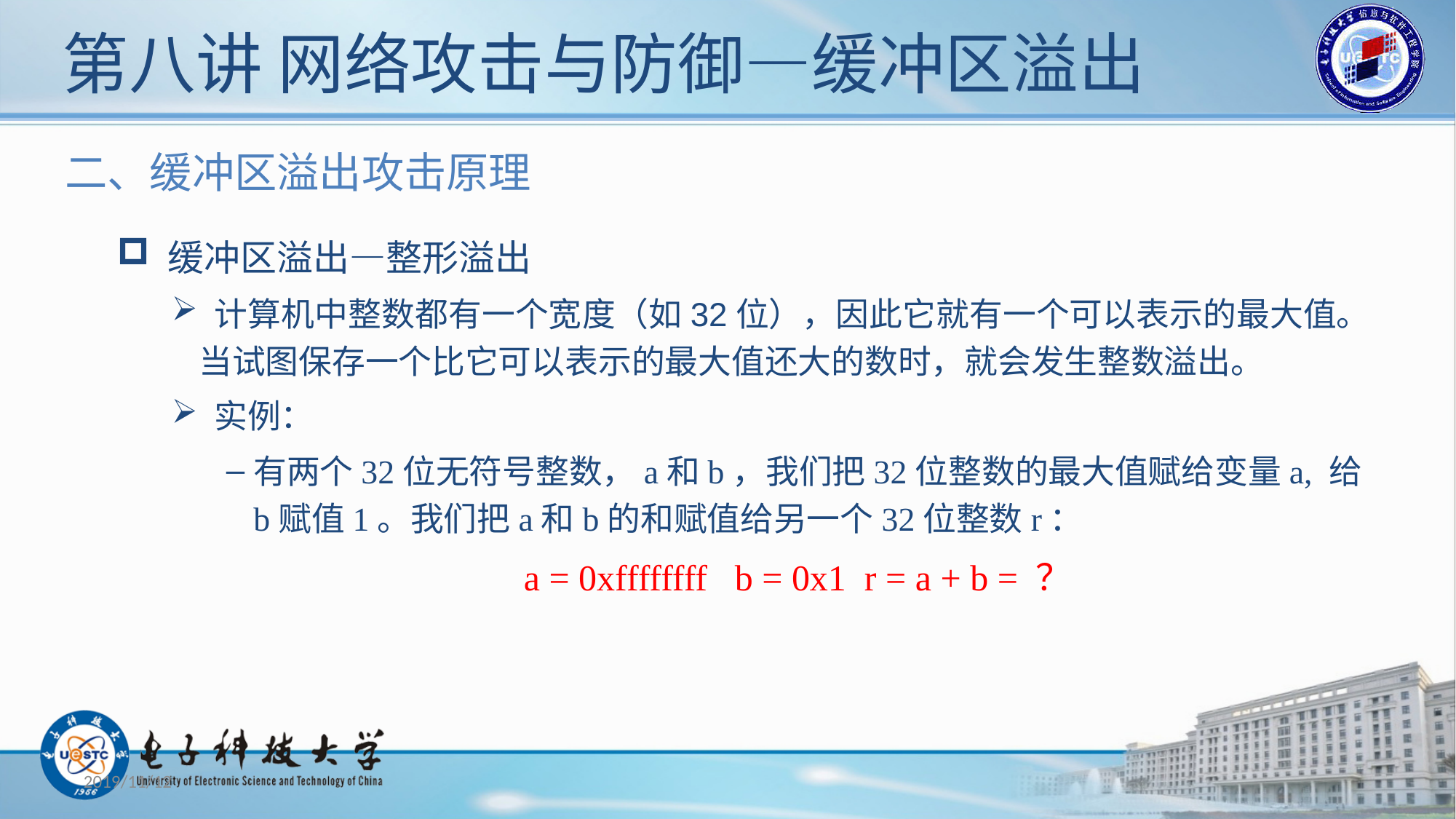

# 第八讲 网络攻击与防御—缓冲区溢出
二、缓冲区溢出攻击原理
 缓冲区溢出—整形溢出
 计算机中整数都有一个宽度（如32位），因此它就有一个可以表示的最大值。当试图保存一个比它可以表示的最大值还大的数时，就会发生整数溢出。
 实例：
有两个32位无符号整数，a和b，我们把32位整数的最大值赋给变量a, 给b赋值1。我们把a和b的和赋值给另一个32位整数r：
a = 0xffffffff   b = 0x1  r = a + b = ？
2019/11/12